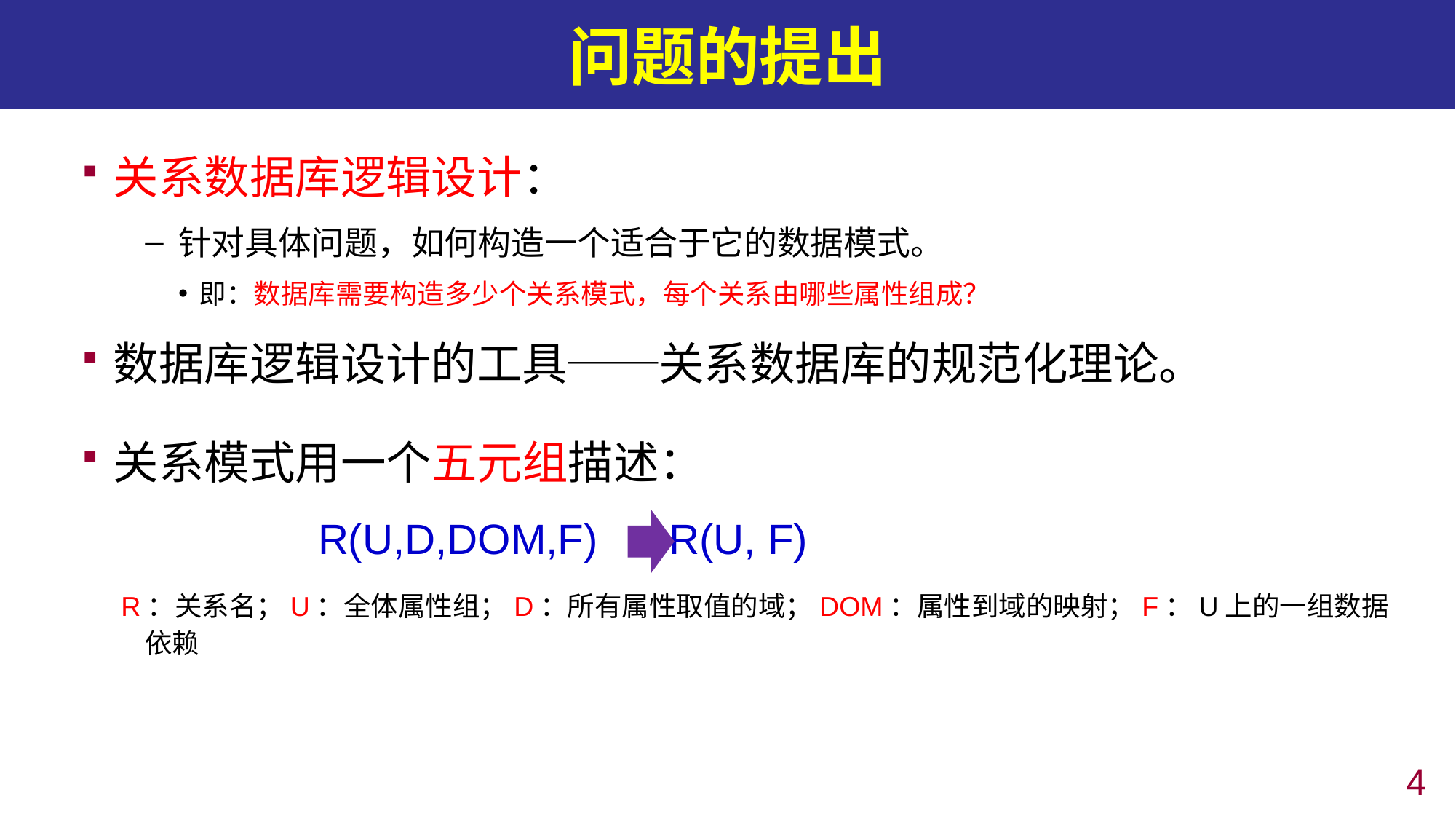

# 问题的提出
关系数据库逻辑设计：
针对具体问题，如何构造一个适合于它的数据模式。
即：数据库需要构造多少个关系模式，每个关系由哪些属性组成？
数据库逻辑设计的工具──关系数据库的规范化理论。

关系模式用一个五元组描述：
                    R(U,D,DOM,F)      R(U, F)

 R：关系名；U：全体属性组；D：所有属性取值的域；DOM：属性到域的映射；F：U上的一组数据依赖

4